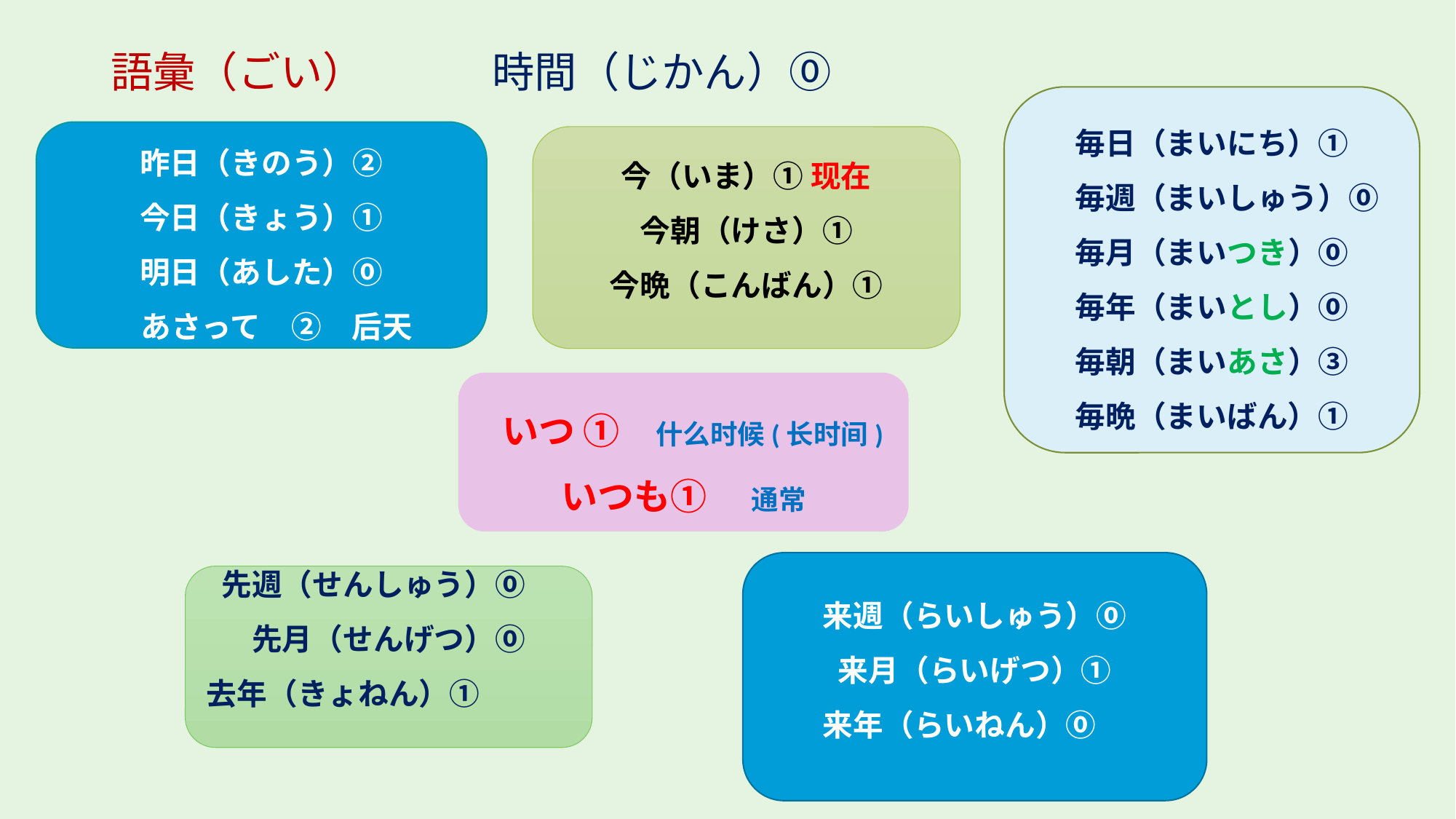

# 語彙（ごい）　　　時間（じかん）⓪
毎日（まいにち）①
　毎週（まいしゅう）⓪
毎月（まいつき）⓪
毎年（まいとし）⓪
毎朝（まいあさ）③
毎晩（まいばん）①
昨日（きのう）②
今日（きょう）①
明日（あした）⓪
　あさって　②　后天
今（いま）① 现在
今朝（けさ）①
今晩（こんばん）①

  いつ ①　什么时候(长时间)いつも①　 通常
来週（らいしゅう）⓪
来月（らいげつ）①
来年（らいねん）⓪

先週（せんしゅう）⓪
先月（せんげつ）⓪
去年（きょねん）①